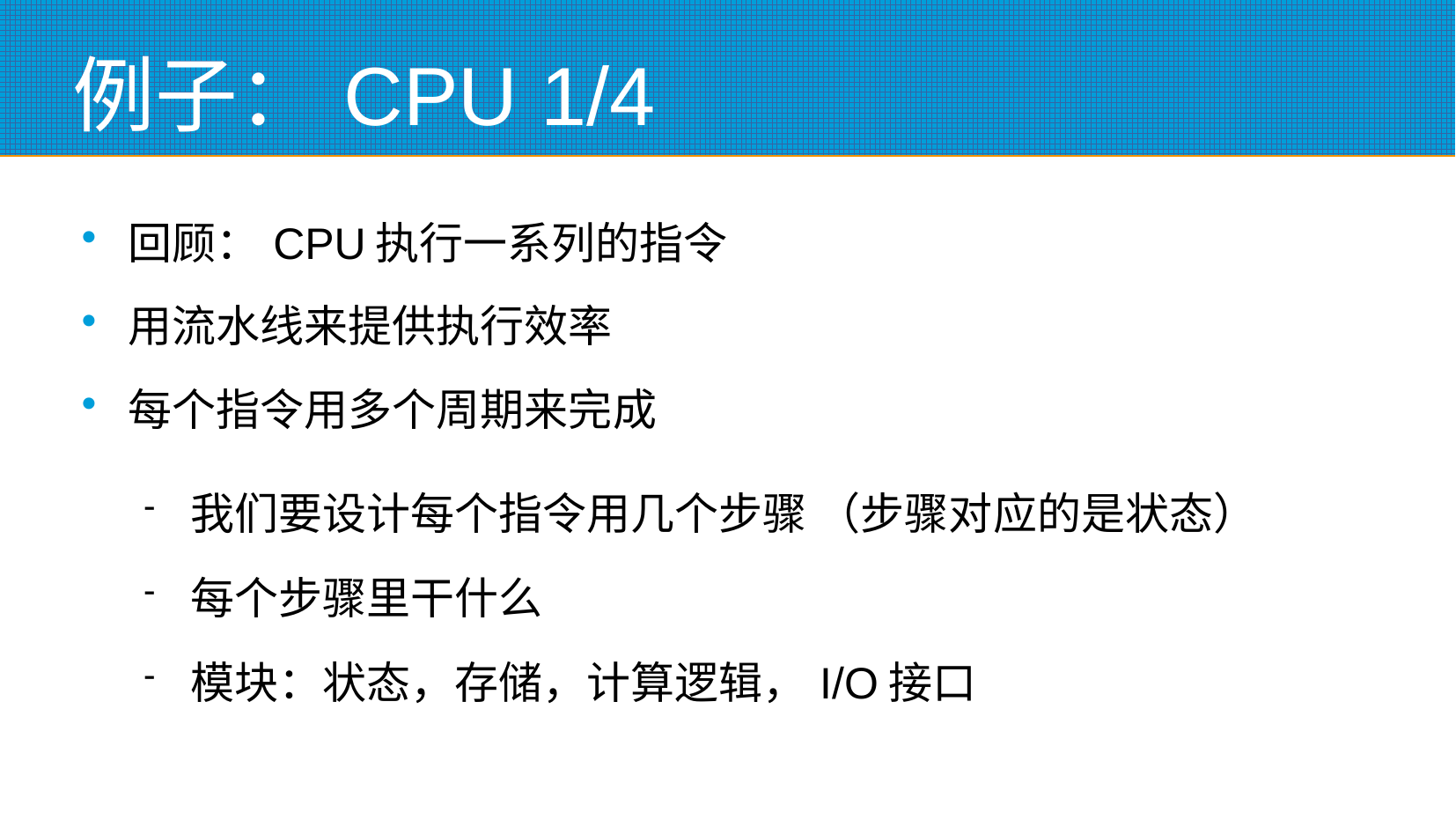

# 例子：CPU 1/4
回顾：CPU执行一系列的指令
用流水线来提供执行效率
每个指令用多个周期来完成
我们要设计每个指令用几个步骤 （步骤对应的是状态）
每个步骤里干什么
模块：状态，存储，计算逻辑，I/O接口